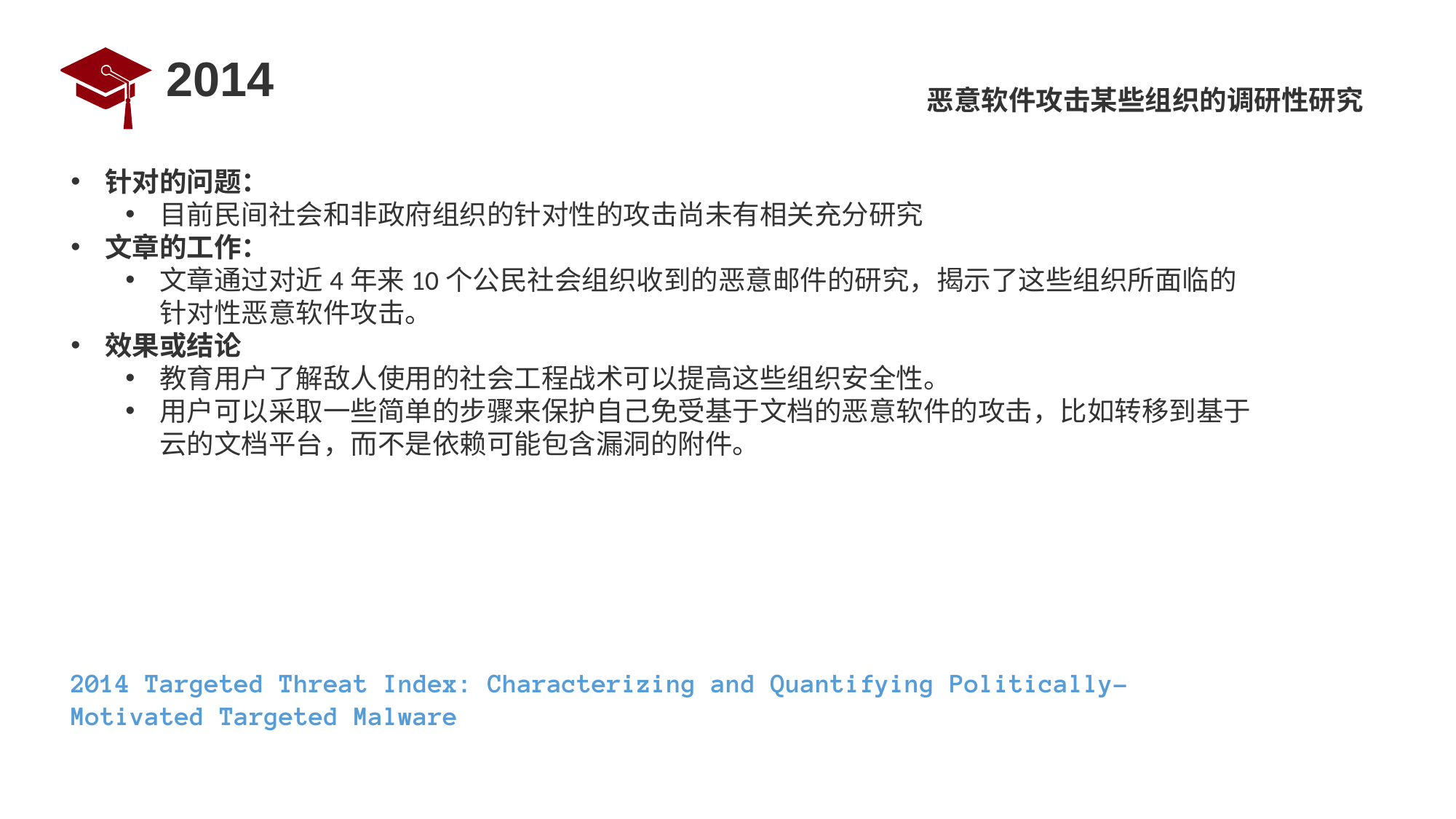

# 2014
恶意软件攻击某些组织的调研性研究
针对的问题：
目前民间社会和非政府组织的针对性的攻击尚未有相关充分研究
文章的工作：
文章通过对近4年来10个公民社会组织收到的恶意邮件的研究，揭示了这些组织所面临的针对性恶意软件攻击。
效果或结论
教育用户了解敌人使用的社会工程战术可以提高这些组织安全性。
用户可以采取一些简单的步骤来保护自己免受基于文档的恶意软件的攻击，比如转移到基于云的文档平台，而不是依赖可能包含漏洞的附件。
2014 Targeted Threat Index: Characterizing and Quantifying Politically-Motivated Targeted Malware